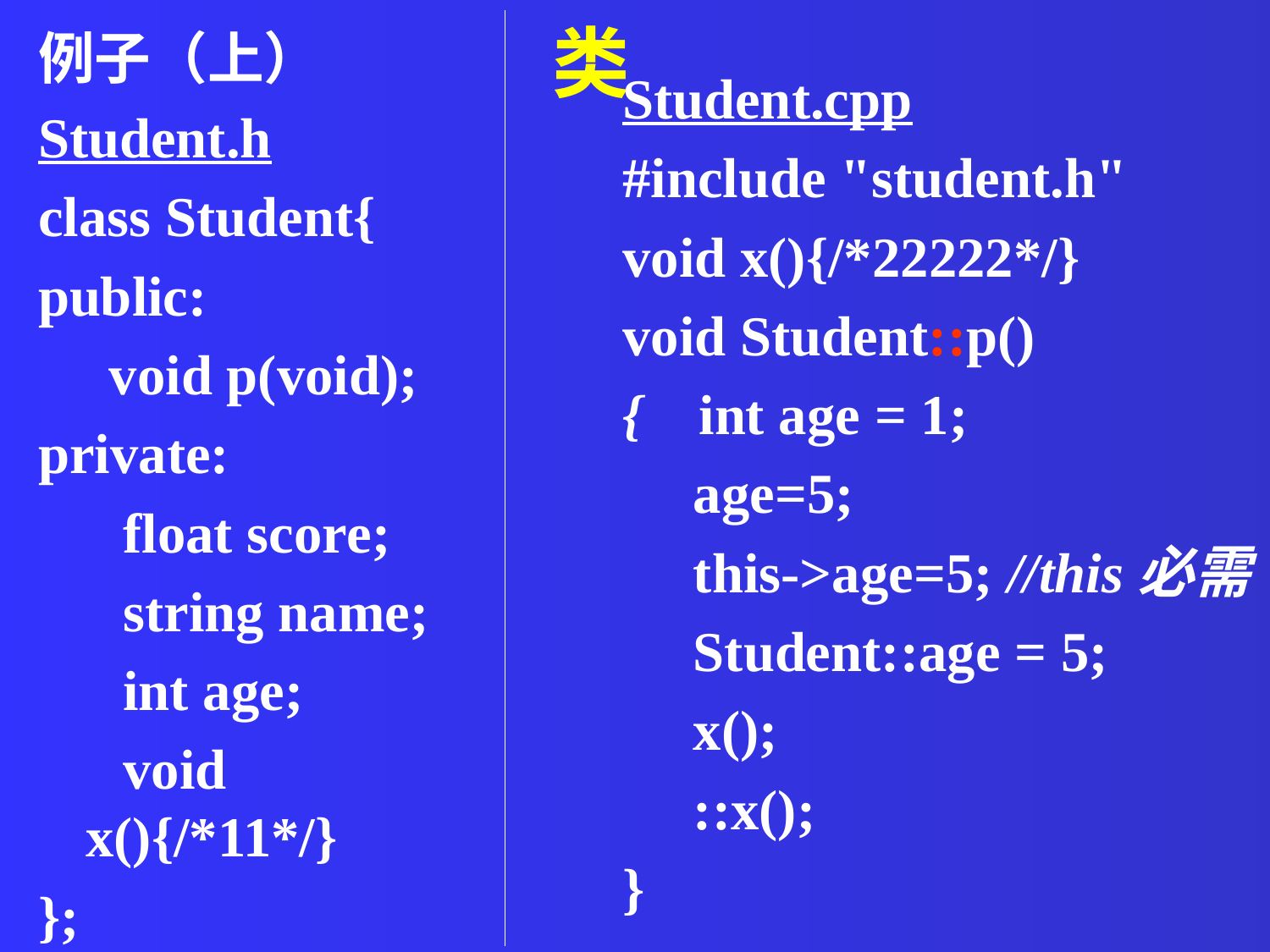

类
例子（上）
Student.h
class Student{
public:
     void p(void);
private:
      float score;
      string name;
      int age;
      void x(){/*11*/}
};
Student.cpp
#include "student.h"
void x(){/*22222*/}
void Student::p()
{    int age = 1;
     age=5;
     this->age=5; //this必需
     Student::age = 5;
     x();
     ::x();
}